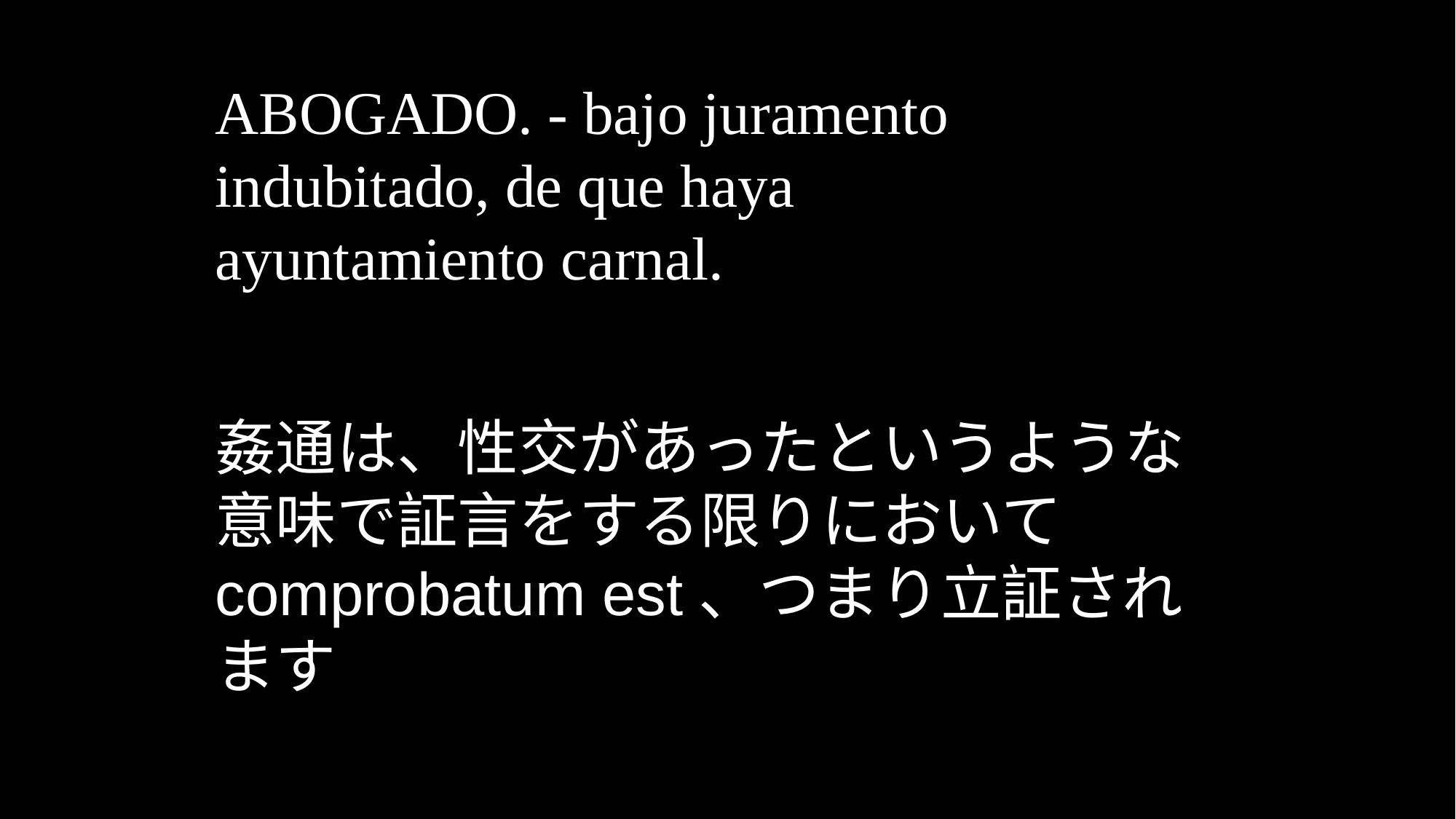

ABOGADO. - bajo juramento indubitado, de que haya ayuntamiento carnal.

姦通は、性交があったというような意味で証言をする限りにおいて comprobatum est、つまり立証されます